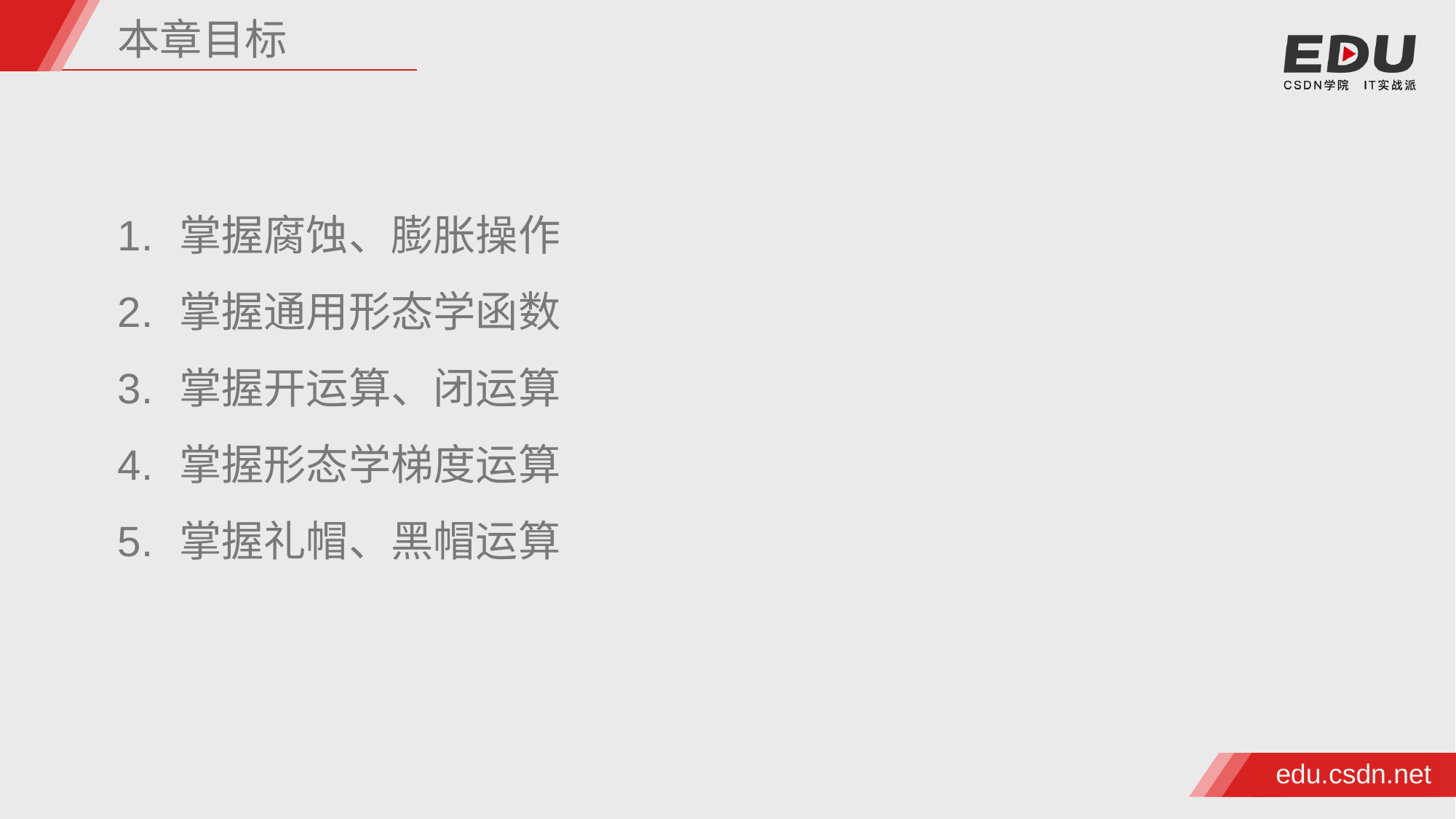

本章目标
掌握腐蚀、膨胀操作
掌握通用形态学函数
掌握开运算、闭运算
掌握形态学梯度运算
掌握礼帽、黑帽运算